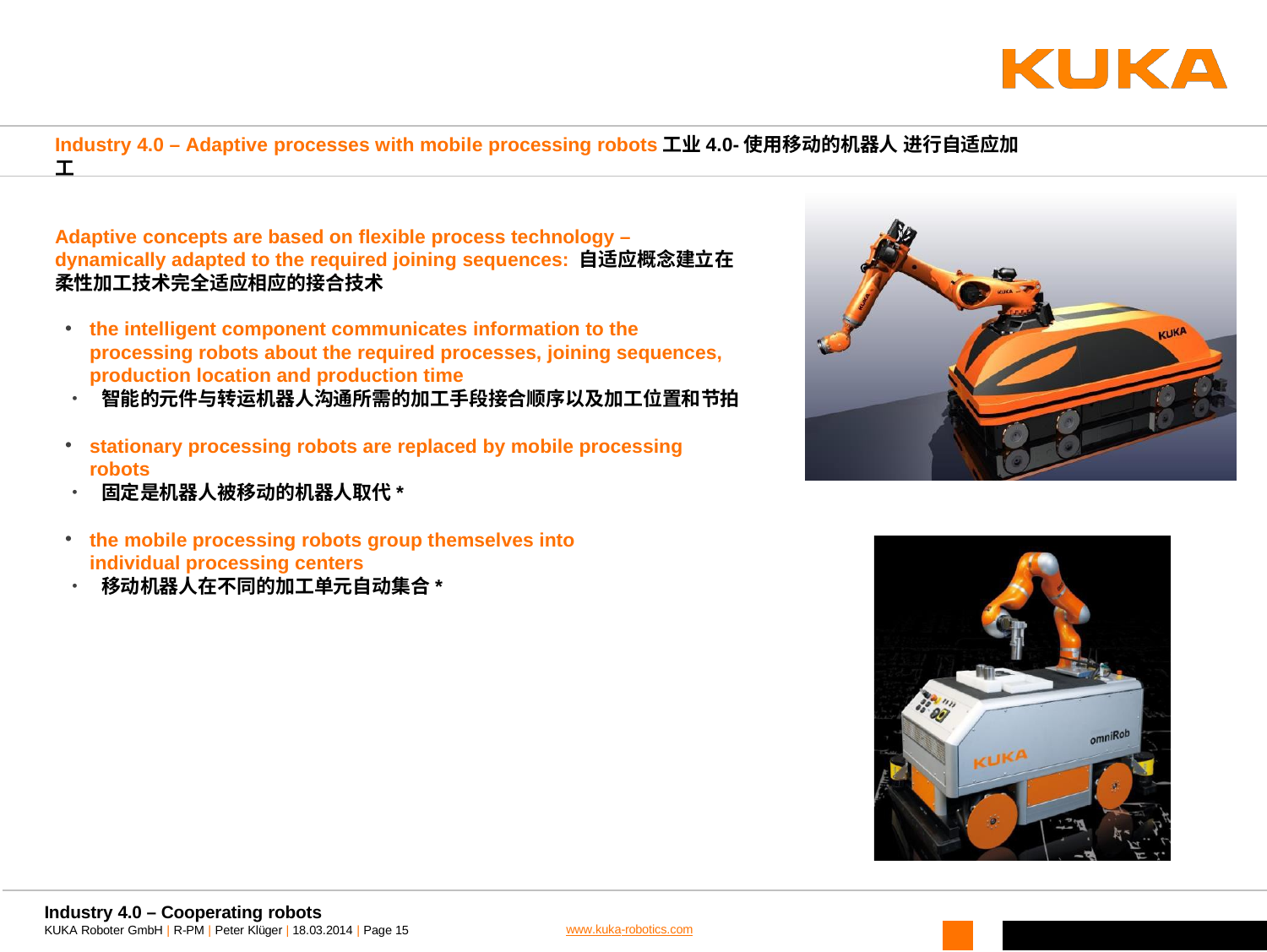

Industry 4.0 – Adaptive processes with mobile processing robots工业4.0-使用移动的机器人 进行自适应加工

Adaptive concepts are based on flexible process technology – dynamically adapted to the required joining sequences: 自适应概念建立在柔性加工技术完全适应相应的接合技术

the intelligent component communicates information to the processing robots about the required processes, joining sequences, production location and production time
•	智能的元件与转运机器人沟通所需的加工手段接合顺序以及加工位置和节拍

stationary processing robots are replaced by mobile processing robots
•	固定是机器人被移动的机器人取代*

the mobile processing robots group themselves into individual processing centers
•	移动机器人在不同的加工单元自动集合*

Industry 4.0 – Cooperating robots
KUKA Roboter GmbH | R-PM | Peter Klüger | 18.03.2014 | Page 15
www.kuka-robotics.com